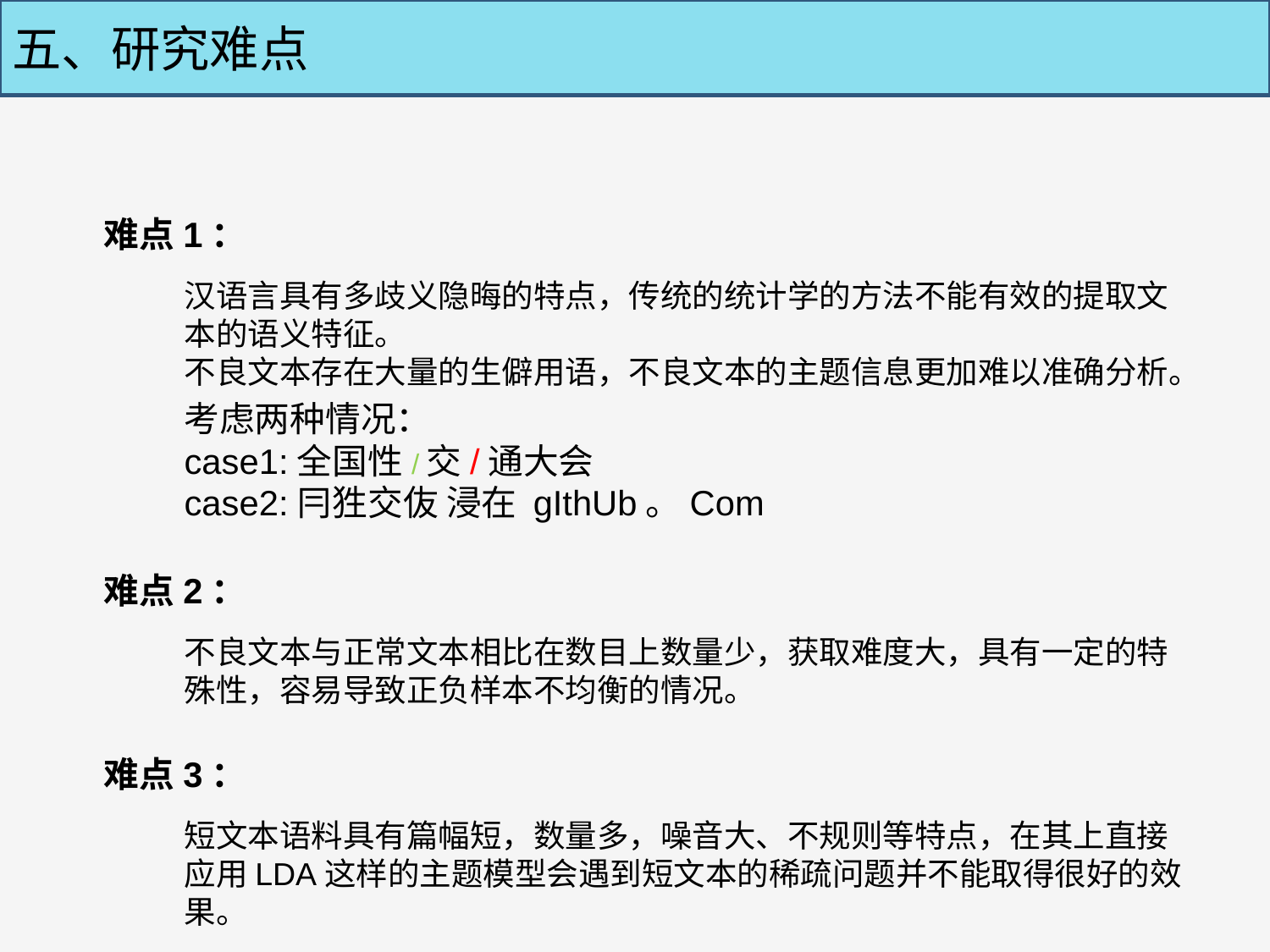

五、研究难点
难点1：
汉语言具有多歧义隐晦的特点，传统的统计学的方法不能有效的提取文本的语义特征。
不良文本存在大量的生僻用语，不良文本的主题信息更加难以准确分析。
考虑两种情况：
case1:全国性/交/通大会
case2:冃狌交伖 浸在 gIthUb。Com
难点2：
不良文本与正常文本相比在数目上数量少，获取难度大，具有一定的特殊性，容易导致正负样本不均衡的情况。
难点3：
短文本语料具有篇幅短，数量多，噪音大、不规则等特点，在其上直接应用LDA这样的主题模型会遇到短文本的稀疏问题并不能取得很好的效果。